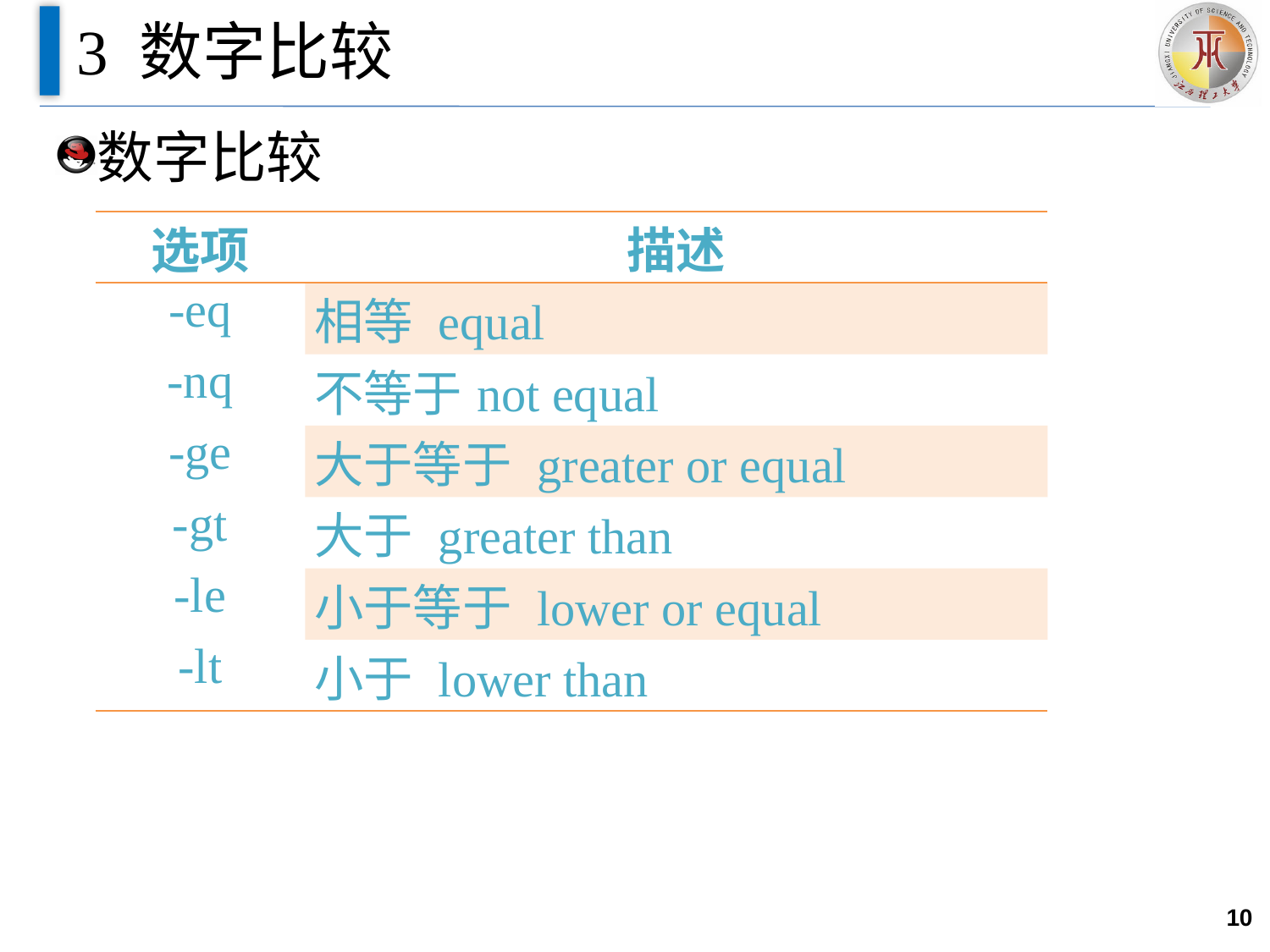

# 3 数字比较
数字比较
| 选项 | 描述 |
| --- | --- |
| -eq | 相等 equal |
| -nq | 不等于not equal |
| -ge | 大于等于 greater or equal |
| -gt | 大于 greater than |
| -le | 小于等于 lower or equal |
| -lt | 小于 lower than |
10